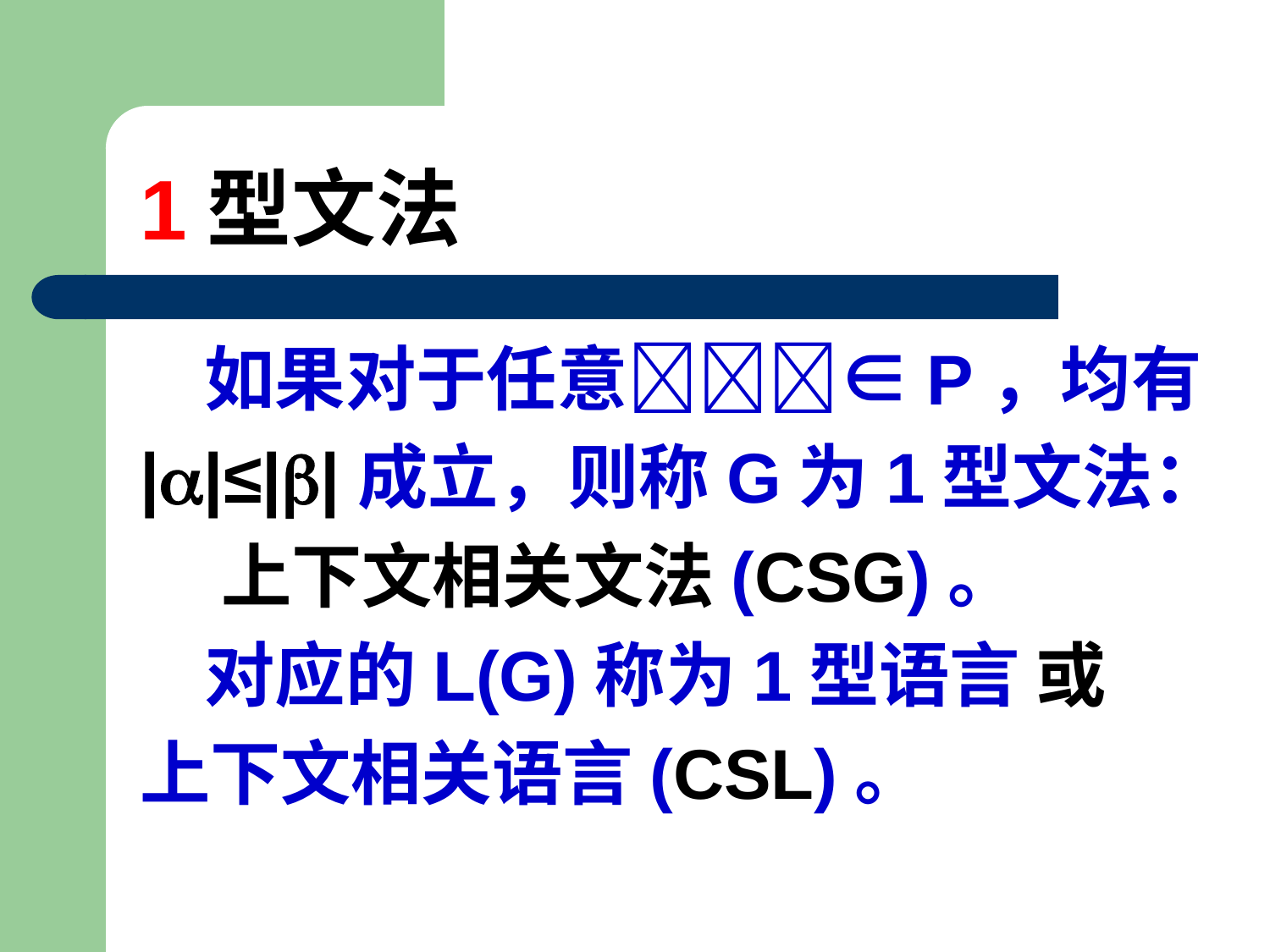

# 1型文法
   如果对于任意α→β∈P，均有
|α|≤|β|成立，则称G为1型文法：
    上下文相关文法(CSG)。
   对应的L(G)称为1型语言 或
上下文相关语言(CSL)。